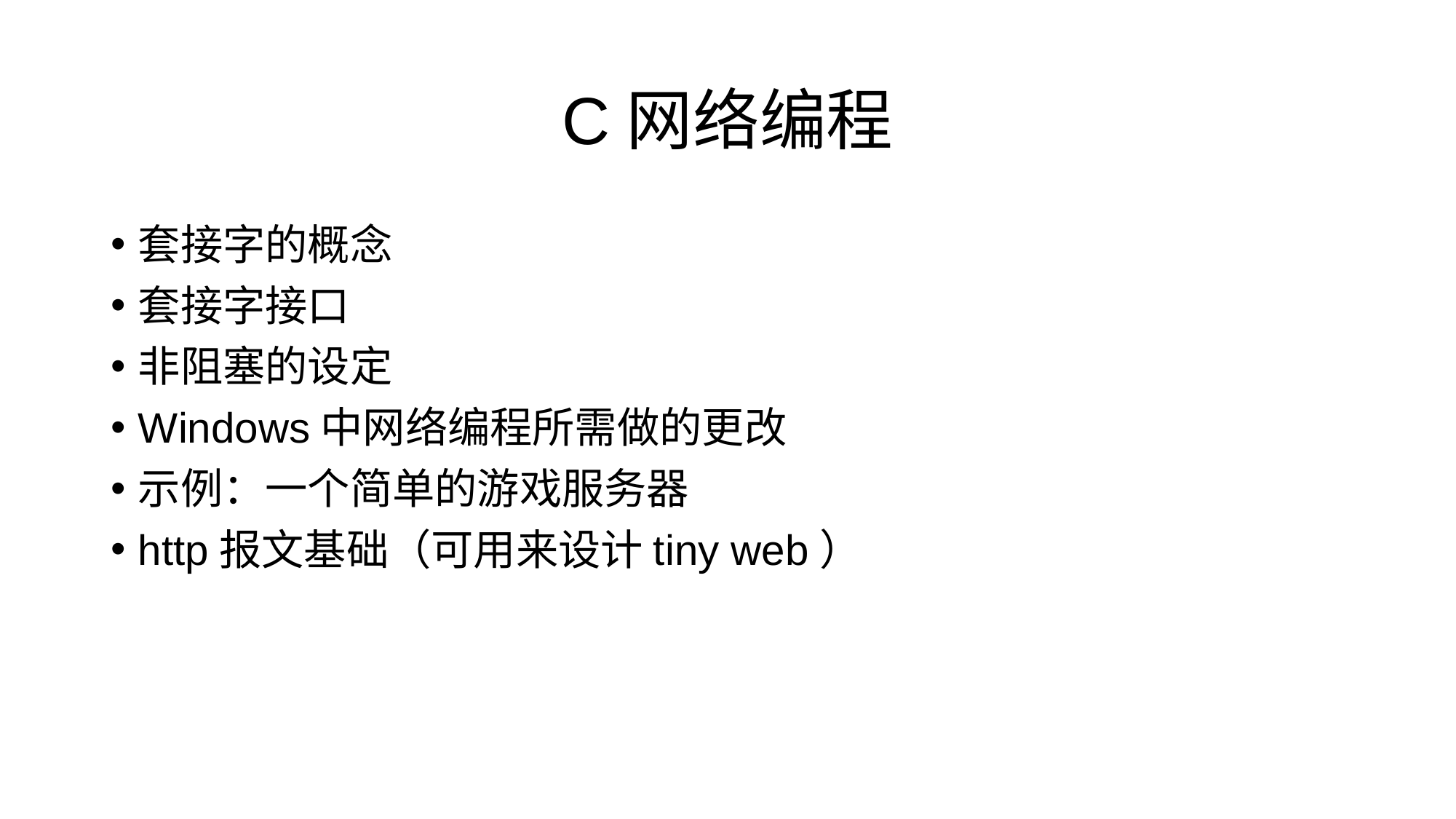

# C网络编程
套接字的概念
套接字接口
非阻塞的设定
Windows中网络编程所需做的更改
示例：一个简单的游戏服务器
http报文基础（可用来设计tiny web）